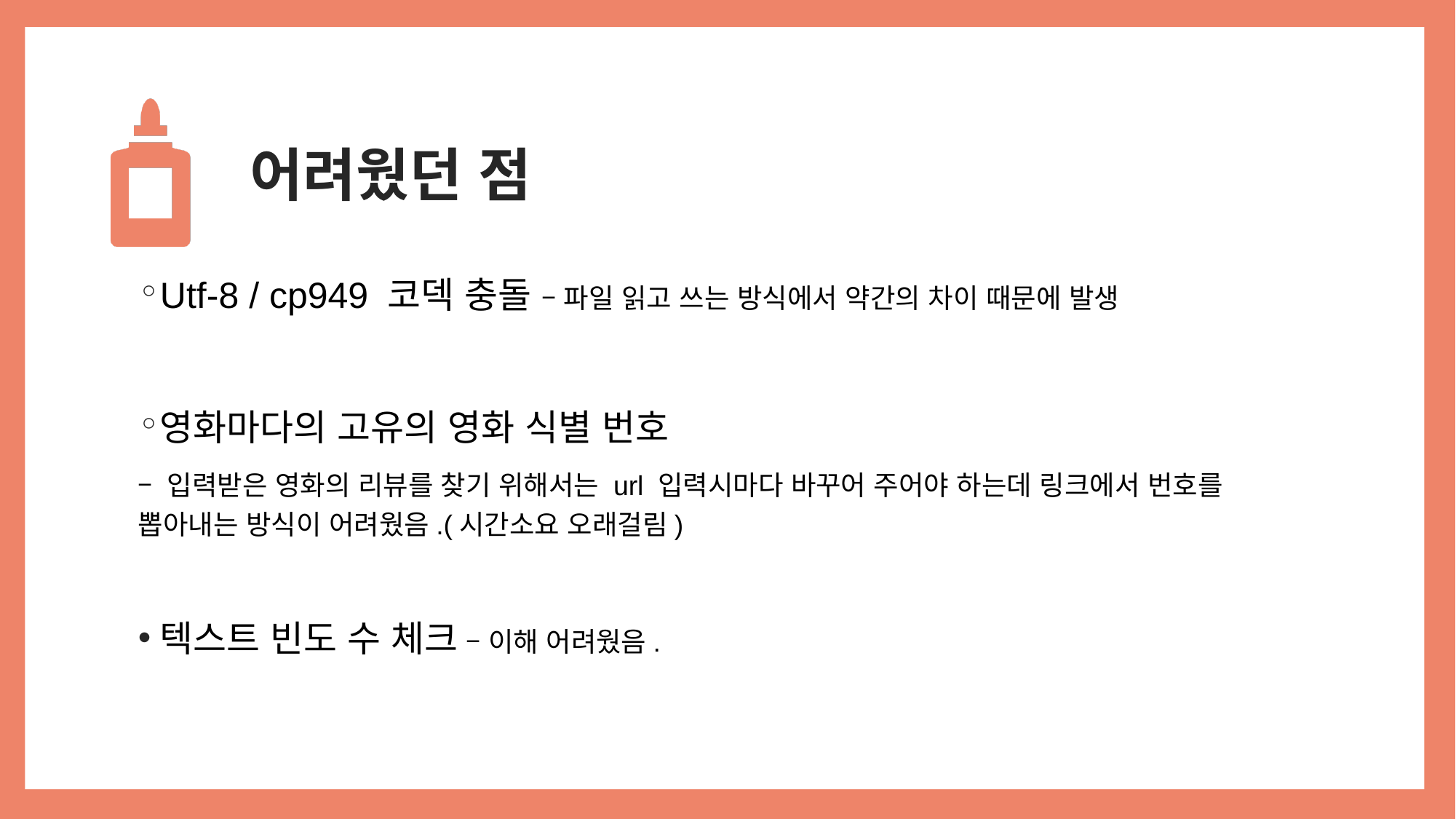

# 어려웠던 점

Utf-8 / cp949 코덱 충돌 – 파일 읽고 쓰는 방식에서 약간의 차이 때문에 발생

영화마다의 고유의 영화 식별 번호
– 입력받은 영화의 리뷰를 찾기 위해서는 url 입력시마다 바꾸어 주어야 하는데 링크에서 번호를 뽑아내는 방식이 어려웠음.(시간소요 오래걸림)

텍스트 빈도 수 체크 – 이해 어려웠음.